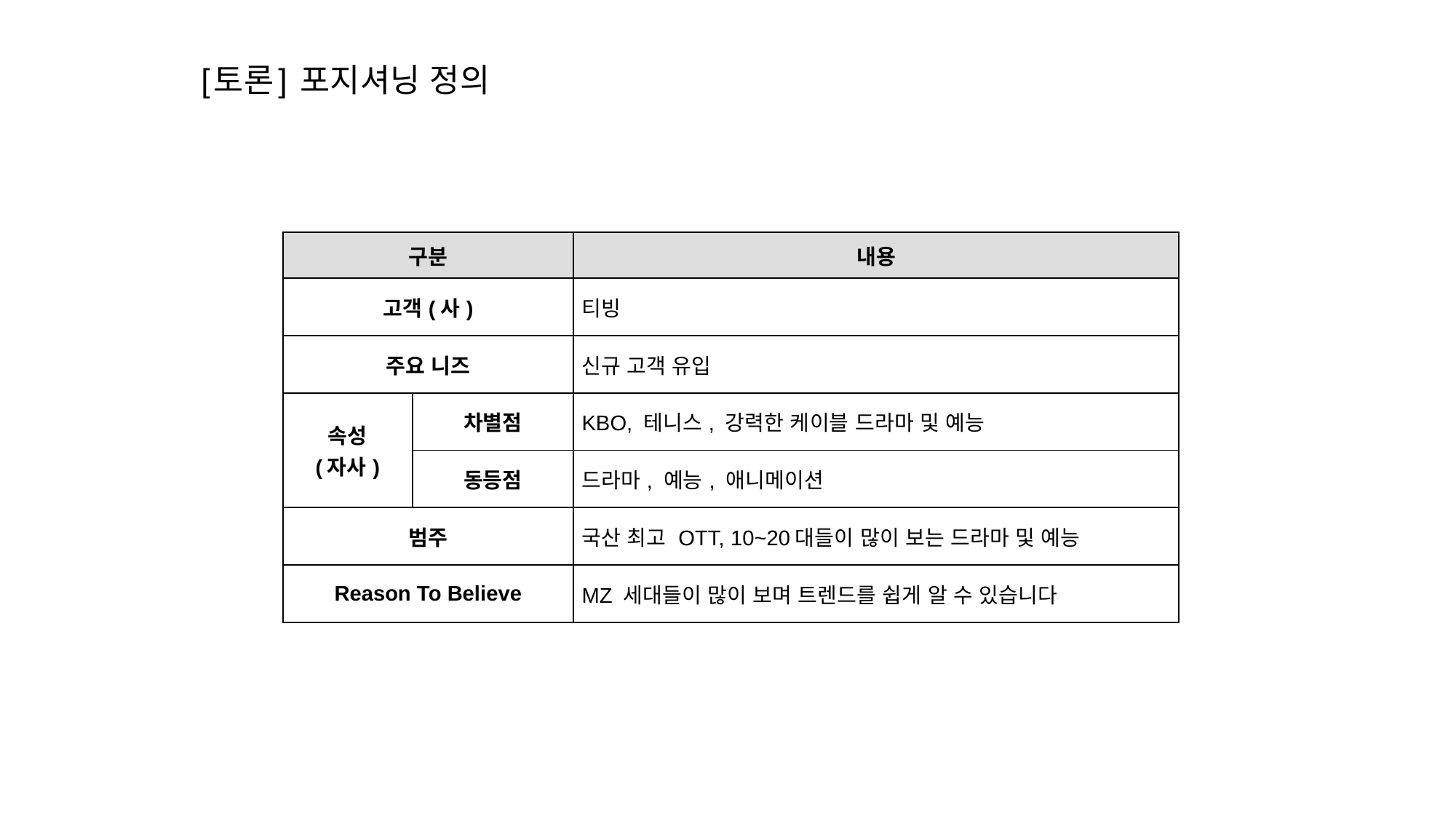

# [토론] 포지셔닝 정의
| 구분 |  | 내용 |
| --- | --- | --- |
| 고객(사) |  | 티빙 |
| 주요 니즈 |  | 신규 고객 유입 |
| 속성 (자사) | 차별점 | KBO, 테니스, 강력한 케이블 드라마 및 예능 |
|  | 동등점 | 드라마, 예능, 애니메이션 |
| 범주 |  | 국산 최고 OTT, 10~20대들이 많이 보는 드라마 및 예능 |
| Reason To Believe |  | MZ 세대들이 많이 보며 트렌드를 쉽게 알 수 있습니다 |